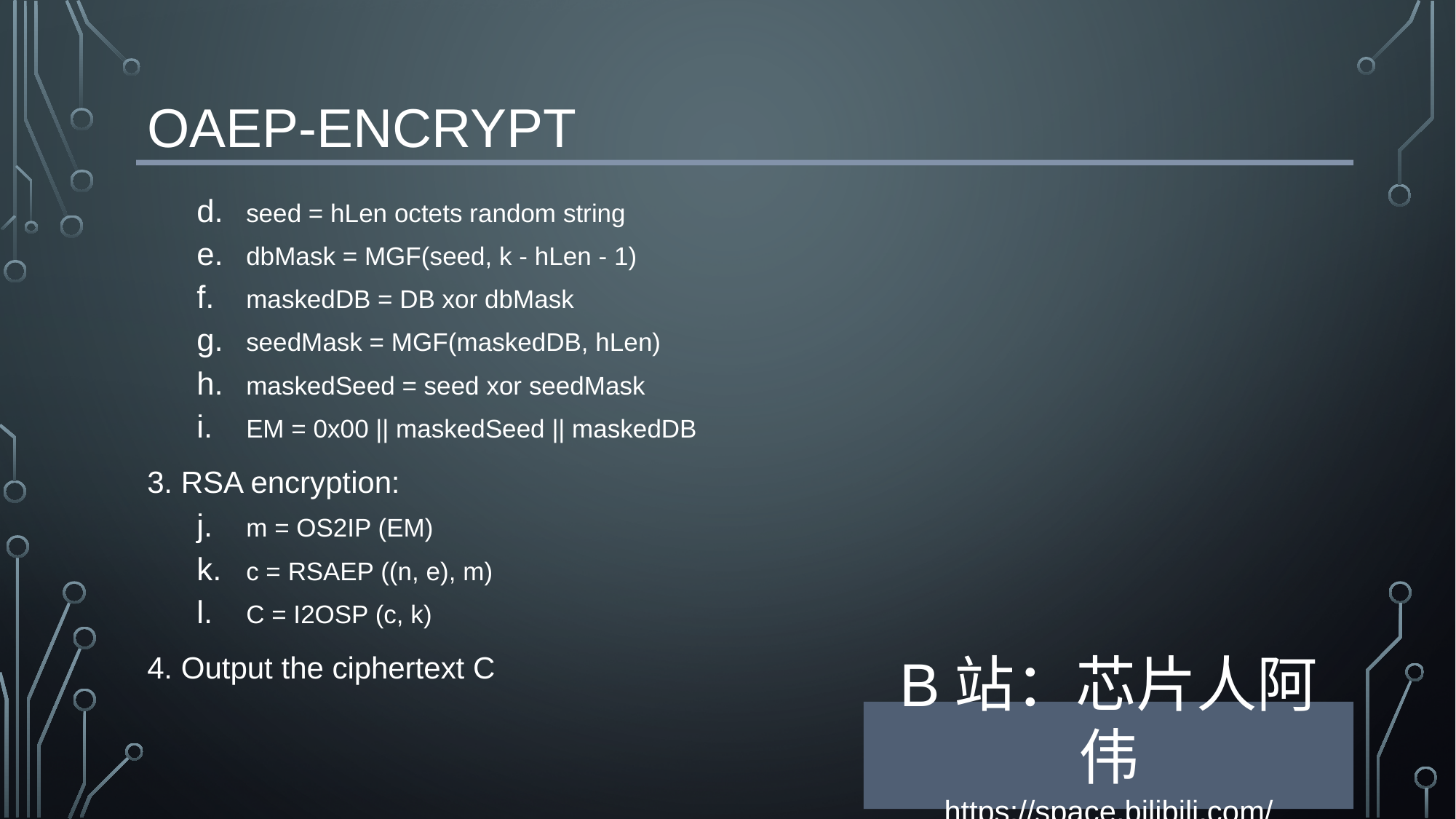

# OAEP-ENCRYPT

seed = hLen octets random string
dbMask = MGF(seed, k - hLen - 1)
maskedDB = DB xor dbMask
seedMask = MGF(maskedDB, hLen)
maskedSeed = seed xor seedMask
EM = 0x00 || maskedSeed || maskedDB
3. RSA encryption:
m = OS2IP (EM)
c = RSAEP ((n, e), m)
C = I2OSP (c, k)
4. Output the ciphertext C

B站：芯片人阿伟
https://space.bilibili.com/243180540